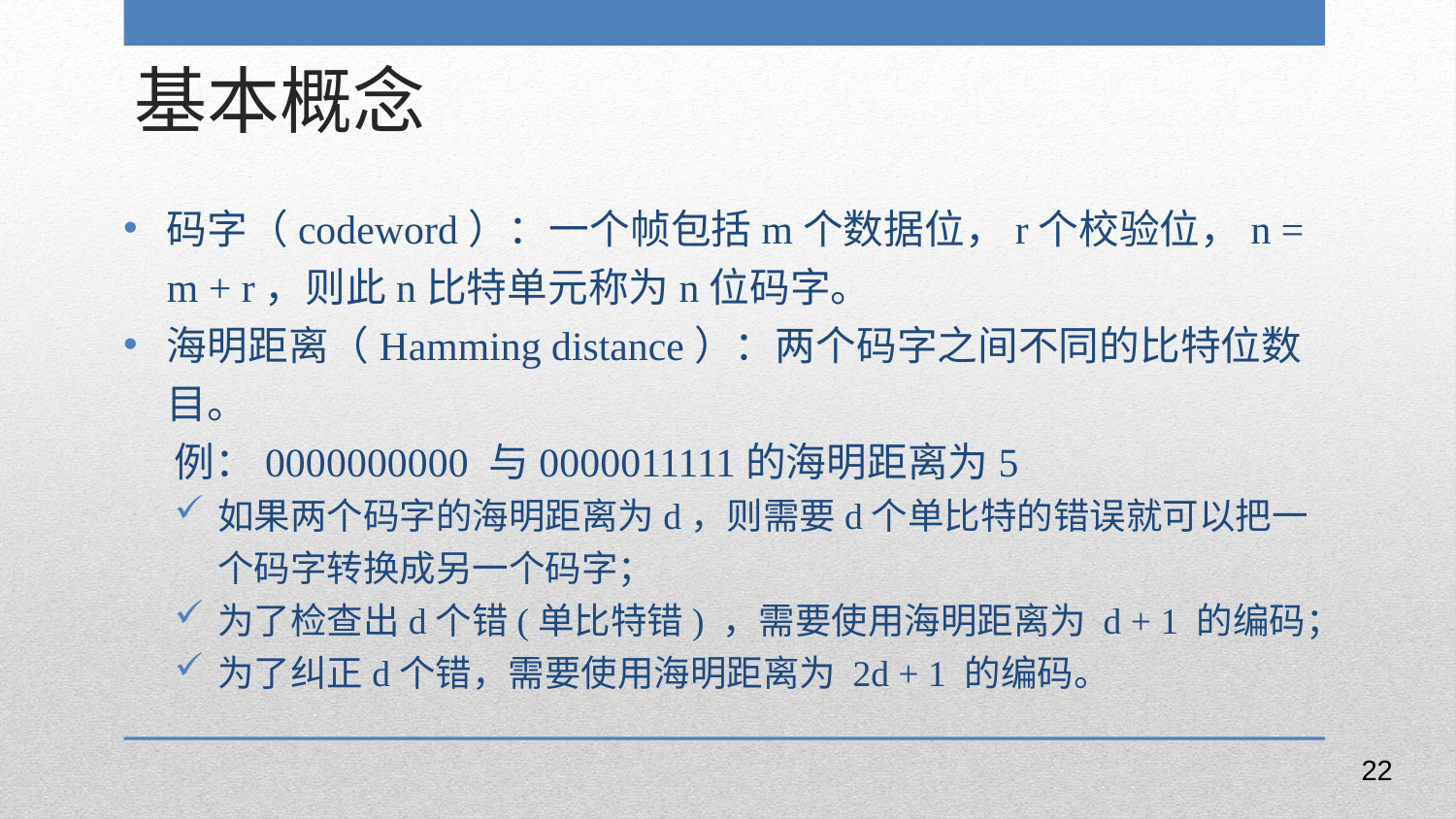

基本概念
码字（codeword）：一个帧包括m个数据位，r个校验位，n = m + r，则此n比特单元称为n位码字。
海明距离（Hamming distance）：两个码字之间不同的比特位数目。
例：0000000000 与0000011111的海明距离为5
如果两个码字的海明距离为d，则需要d个单比特的错误就可以把一个码字转换成另一个码字；
为了检查出d个错(单比特错) ，需要使用海明距离为 d + 1 的编码；
为了纠正d个错，需要使用海明距离为 2d + 1 的编码。
22